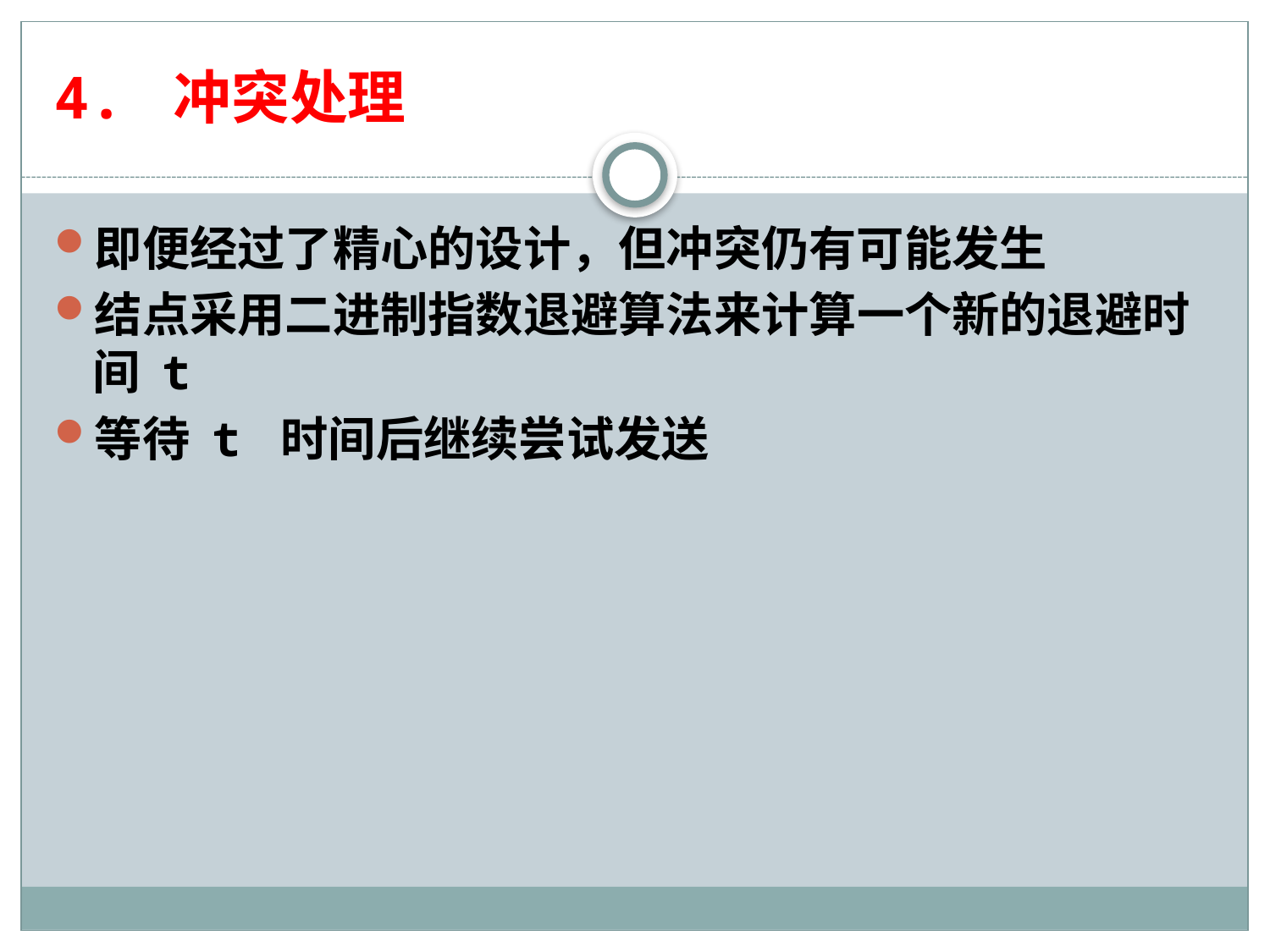

# 4. 冲突处理
即便经过了精心的设计，但冲突仍有可能发生
结点采用二进制指数退避算法来计算一个新的退避时间 t
等待 t 时间后继续尝试发送